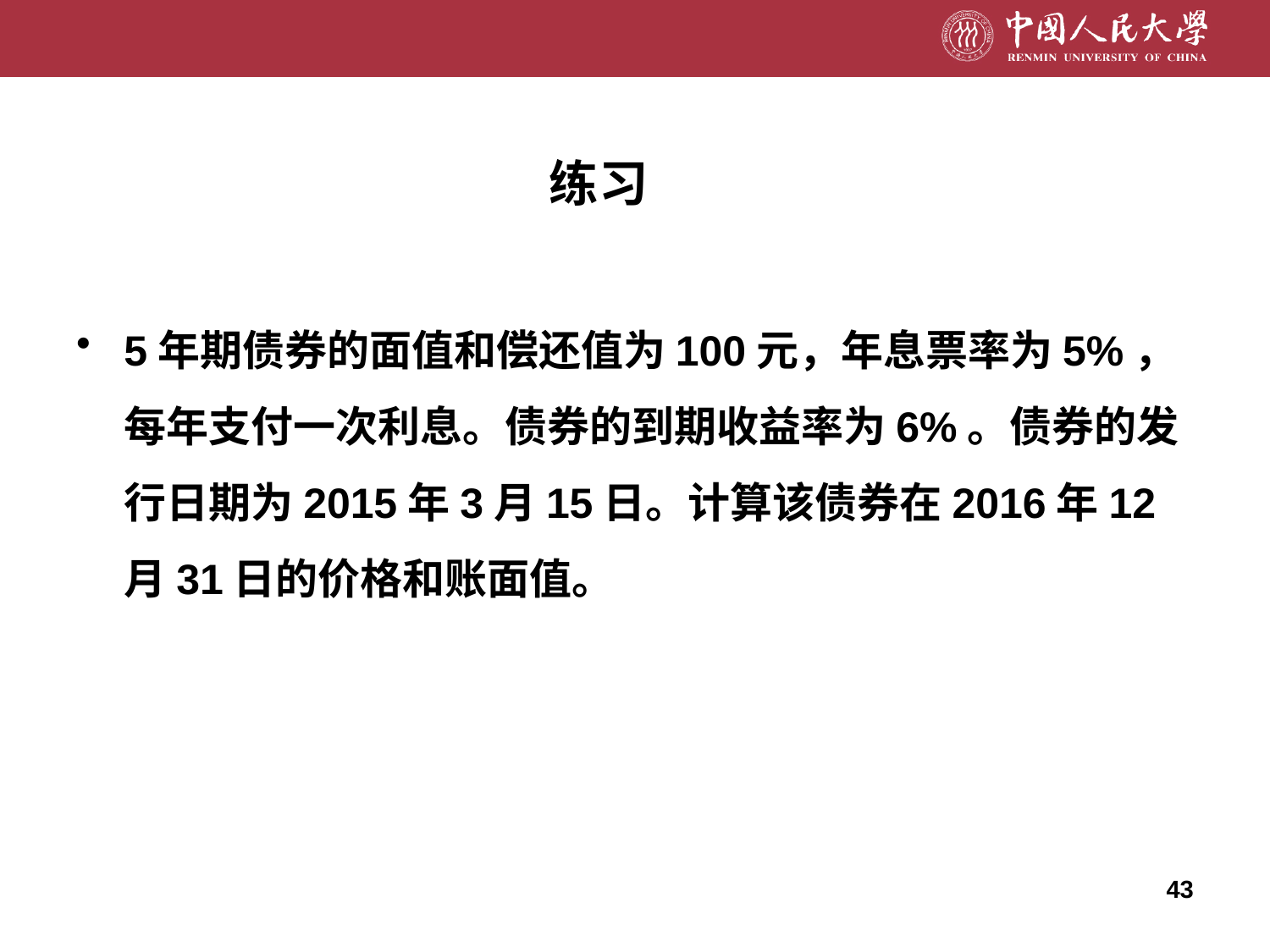

# 练习
5年期债券的面值和偿还值为100元，年息票率为5%，每年支付一次利息。债券的到期收益率为6%。债券的发行日期为2015年3月15日。计算该债券在2016年12月31日的价格和账面值。
43